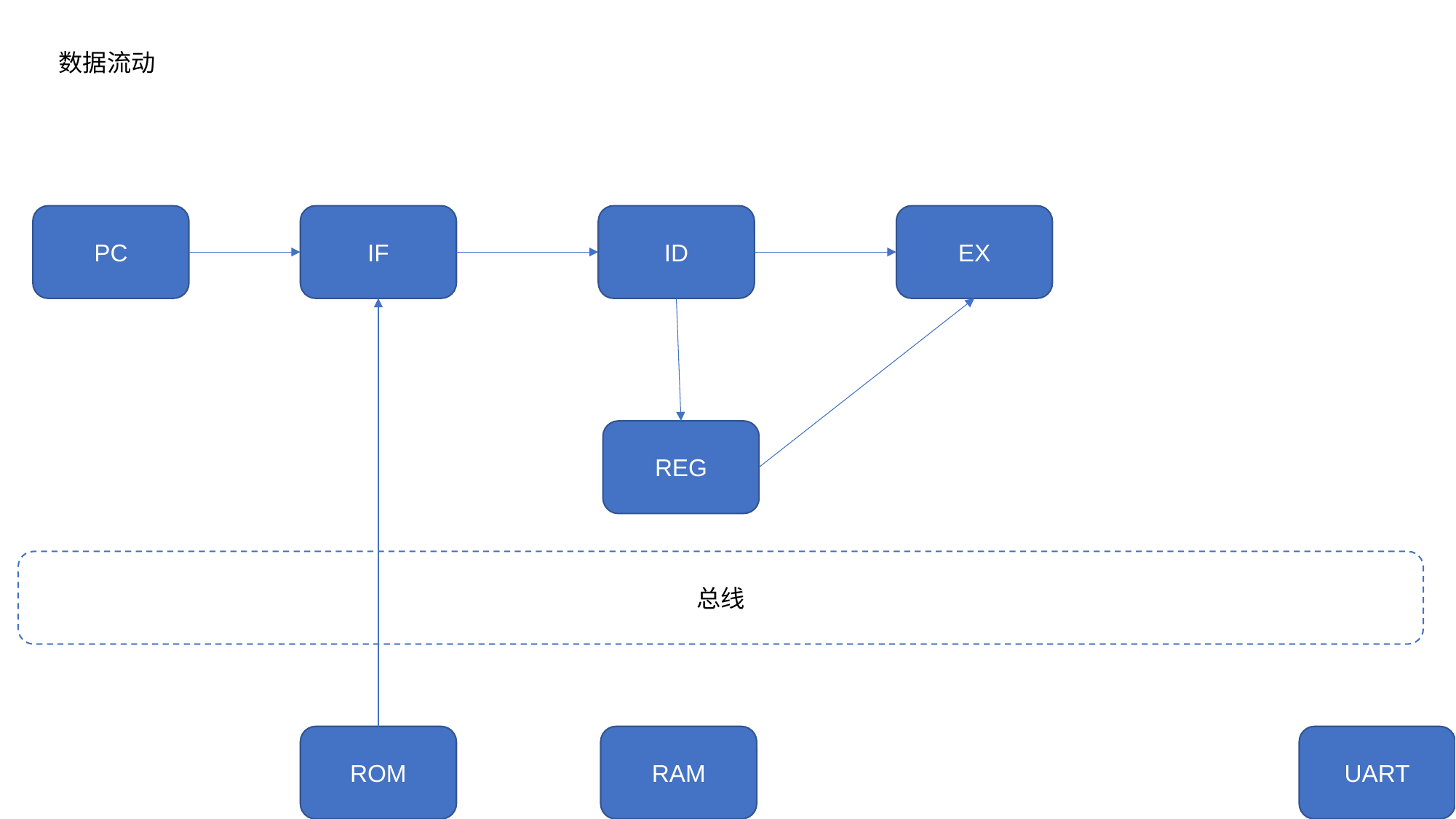

数据流动
PC
IF
ID
EX
REG
总线
ROM
RAM
UART